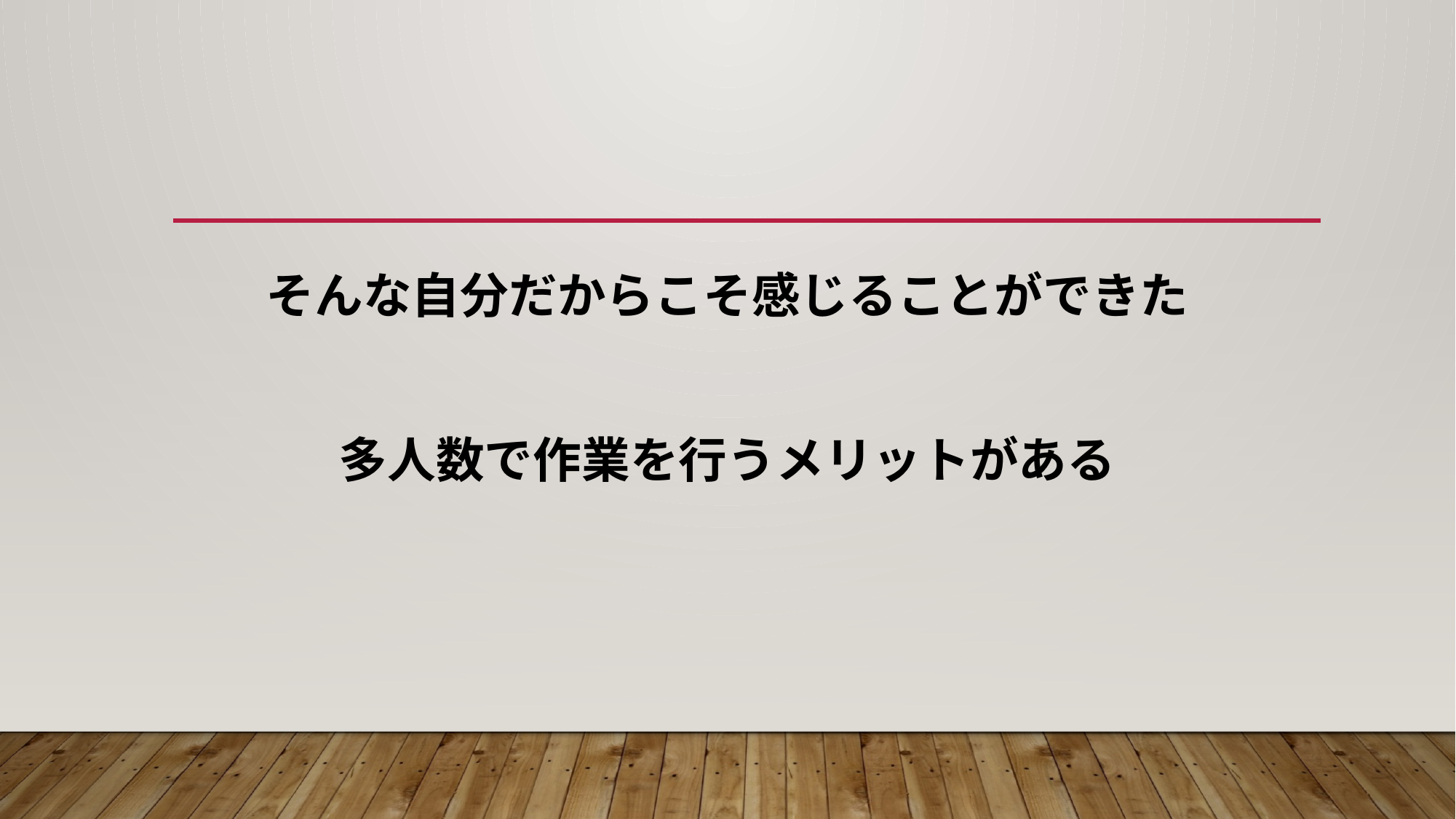

# そんな自分だからこそ感じることができた
多人数で作業を行うメリットがある